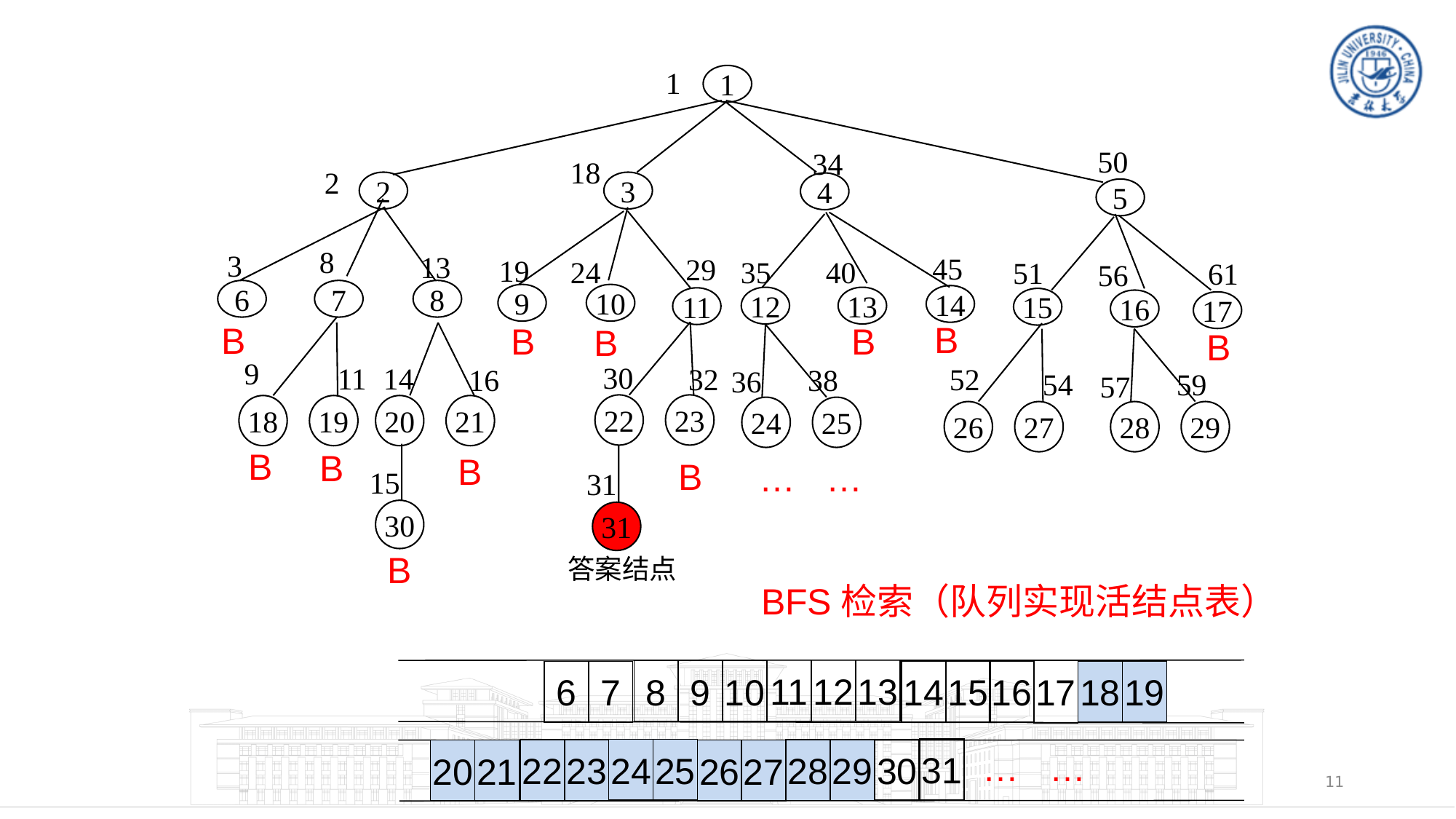

1
1

50
5
34
4
18
3
2
2

8
3
13
6
7
8

29
19
24
9
10
11

45
35
40
14
12
13

51
61
56
15
16
17
B
B
B
B
B

9
11
18
19
B

30
32
22
23

14
16
20
21

52
54
26
27

38
36
25
24

59
57
29
28
B
B
B

15
30

31
31
B
…   …
B
答案结点
BFS检索（队列实现活结点表）

11
12
13
17
8
9
10
14
15
16
18
19
6
7

31
24
25
30
22
23
28
29

20
21
26
27
…   …
11